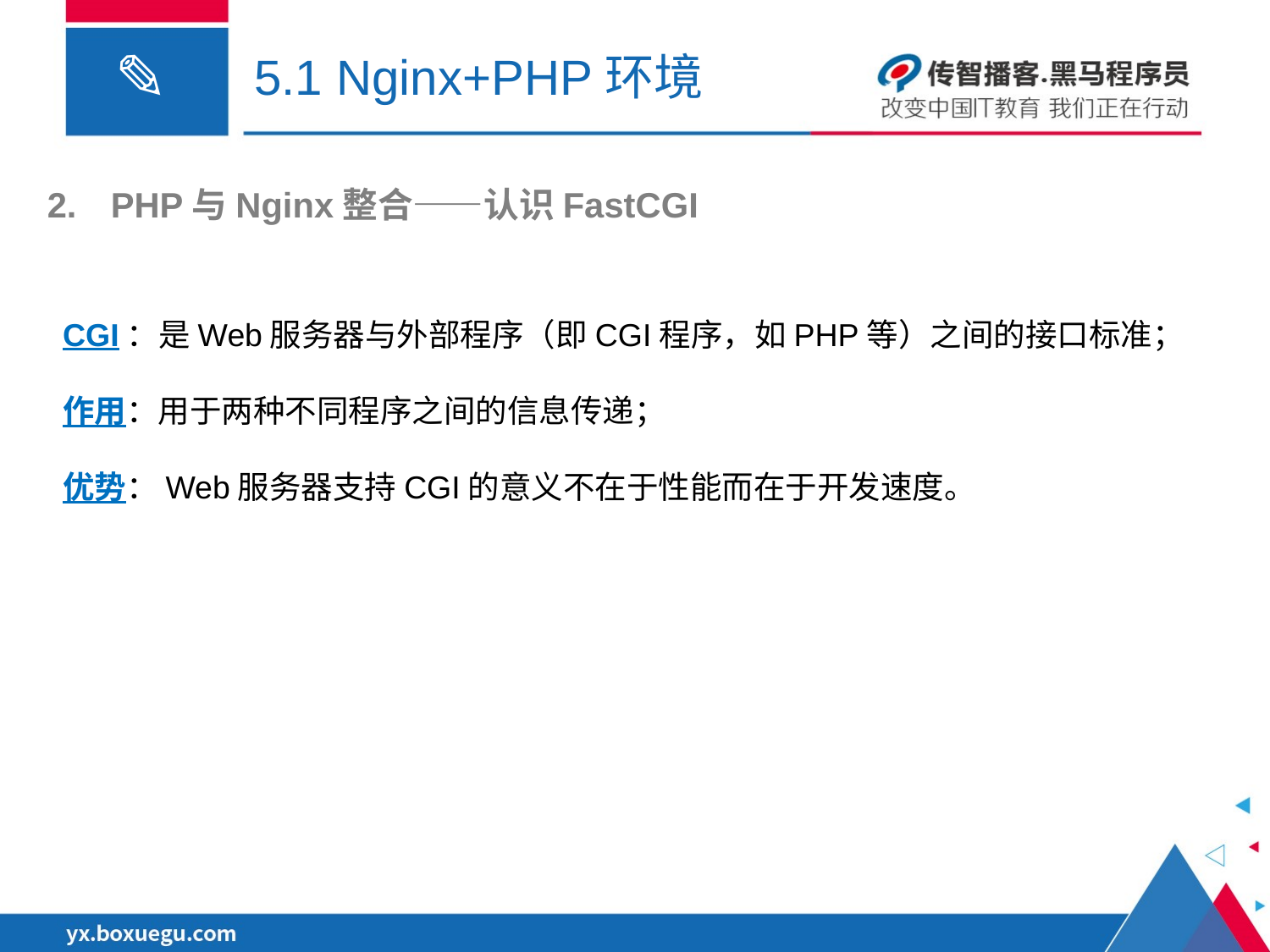

# 5.1 Nginx+PHP环境
PHP与Nginx整合——认识FastCGI
CGI：是Web服务器与外部程序（即CGI程序，如PHP等）之间的接口标准；
作用：用于两种不同程序之间的信息传递；
优势：Web服务器支持CGI的意义不在于性能而在于开发速度。